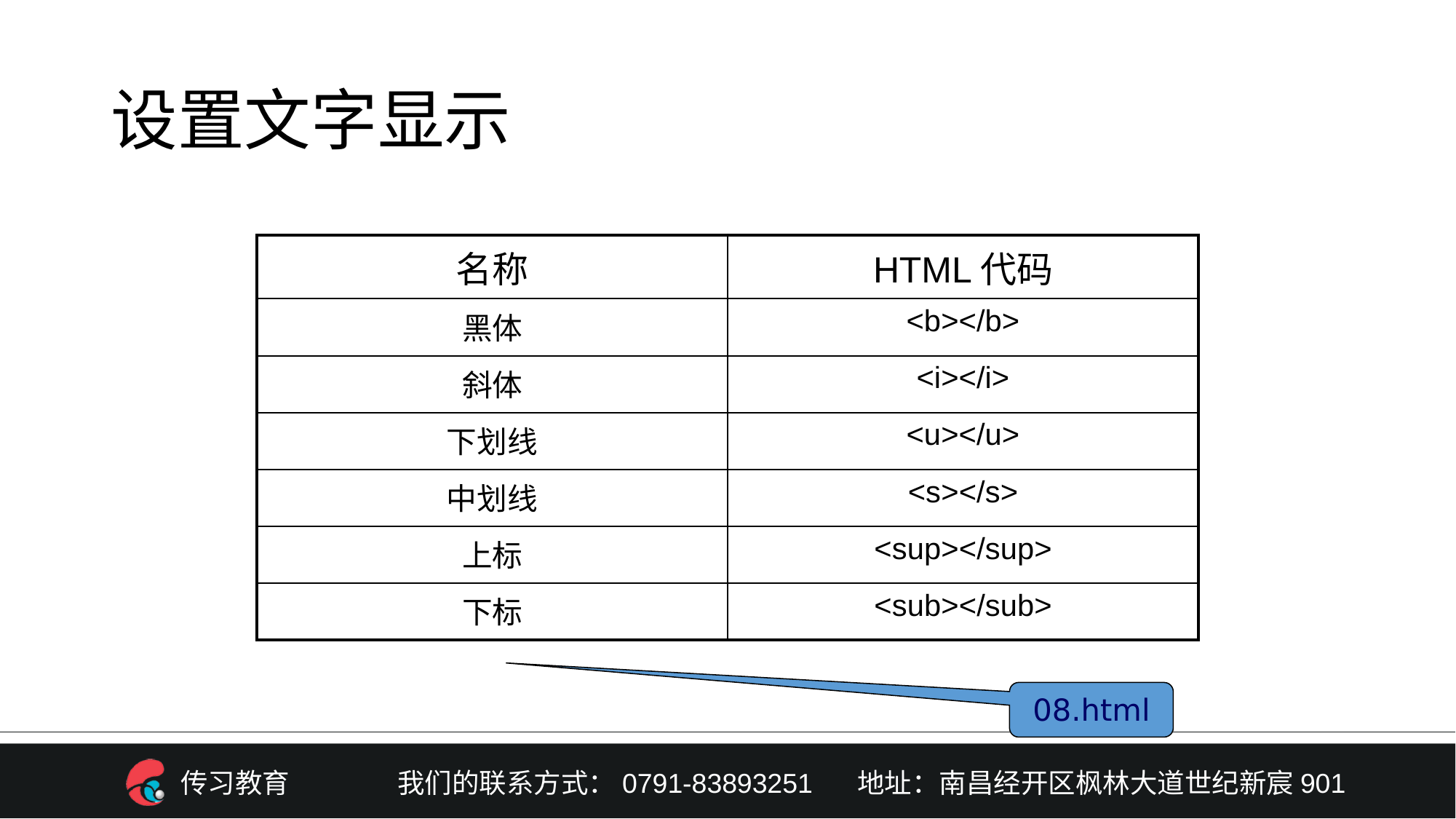

# 设置文字显示
| 名称 | HTML代码 |
| --- | --- |
| 黑体 | <b></b> |
| 斜体 | <i></i> |
| 下划线 | <u></u> |
| 中划线 | <s></s> |
| 上标 | <sup></sup> |
| 下标 | <sub></sub> |
08.html